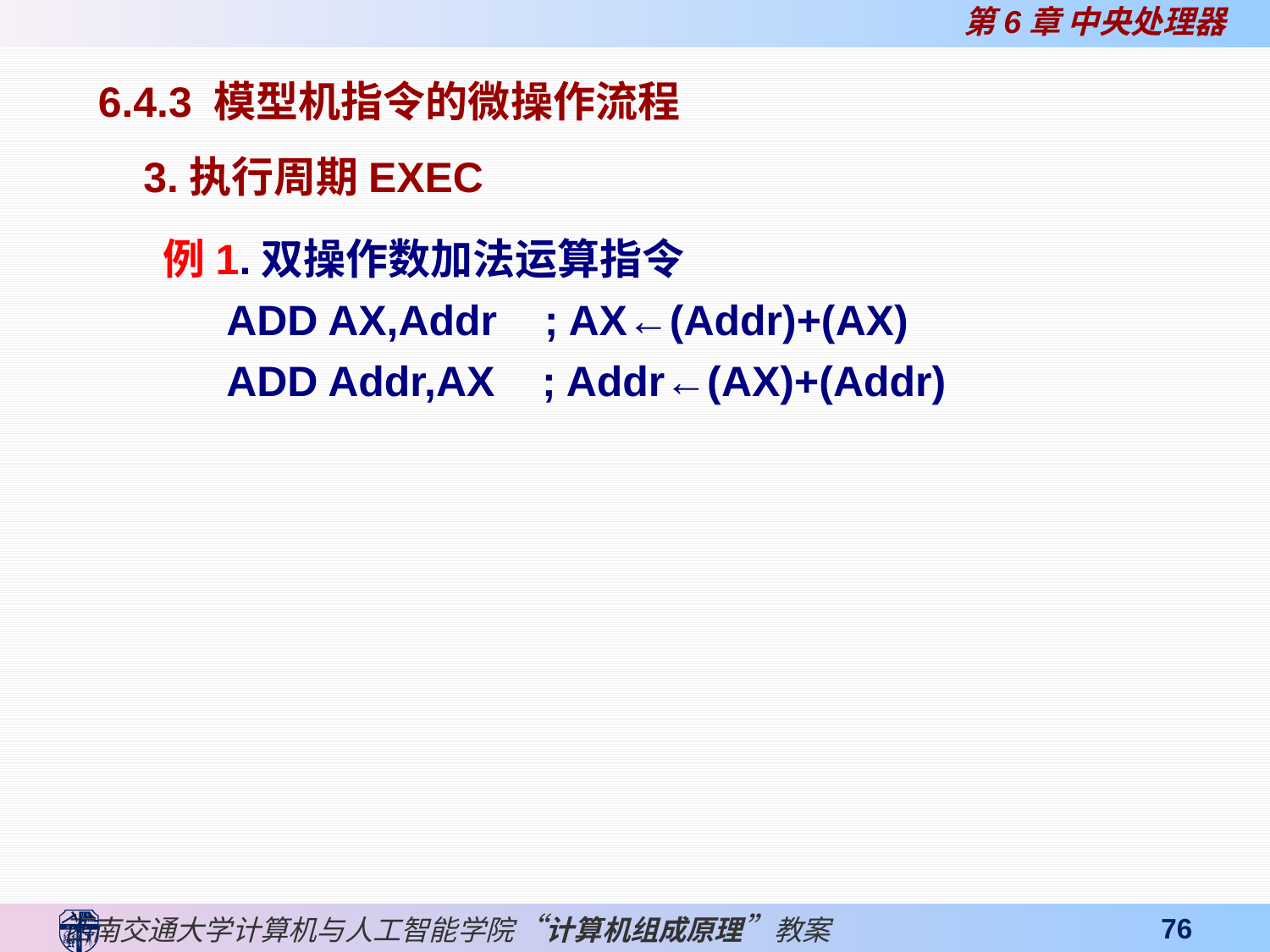

6.4.3 模型机指令的微操作流程
3.执行周期EXEC
 例1.双操作数加法运算指令
       ADD AX,Addr    ; AX←(Addr)+(AX)
       ADD Addr,AX    ; Addr←(AX)+(Addr)